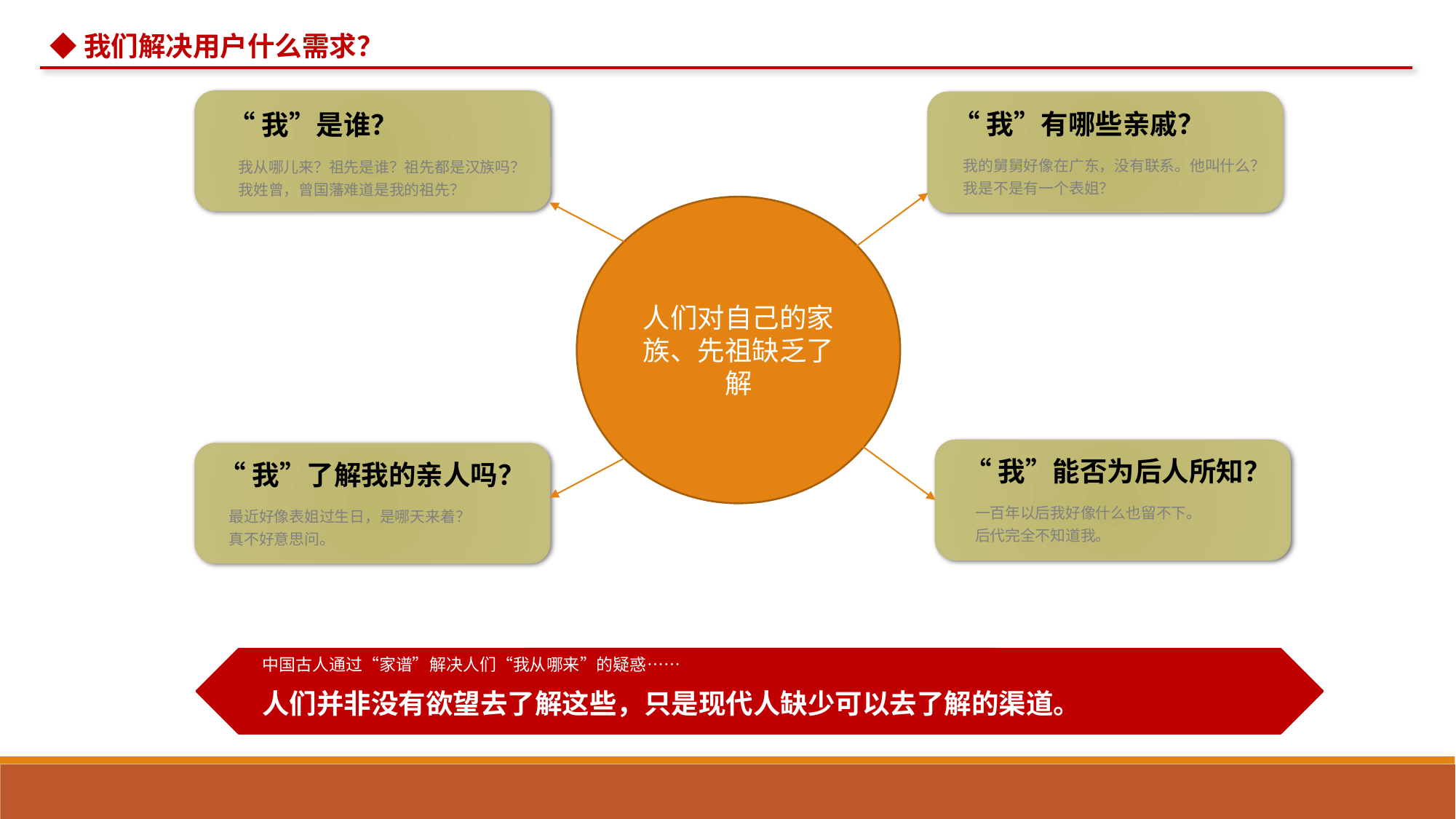

◆我们解决用户什么需求？

“我”有哪些亲戚？

  我的舅舅好像在广东，没有联系。他叫什么？
  我是不是有一个表姐？
“我”是谁？

  我从哪儿来？祖先是谁？祖先都是汉族吗？
  我姓曾，曾国藩难道是我的祖先？
人们对自己的家族、先祖缺乏了解

“我”能否为后人所知？

  一百年以后我好像什么也留不下。
  后代完全不知道我。
“我”了解我的亲人吗？

  最近好像表姐过生日，是哪天来着？
  真不好意思问。

中国古人通过“家谱”解决人们“我从哪来”的疑惑……

人们并非没有欲望去了解这些，只是现代人缺少可以去了解的渠道。